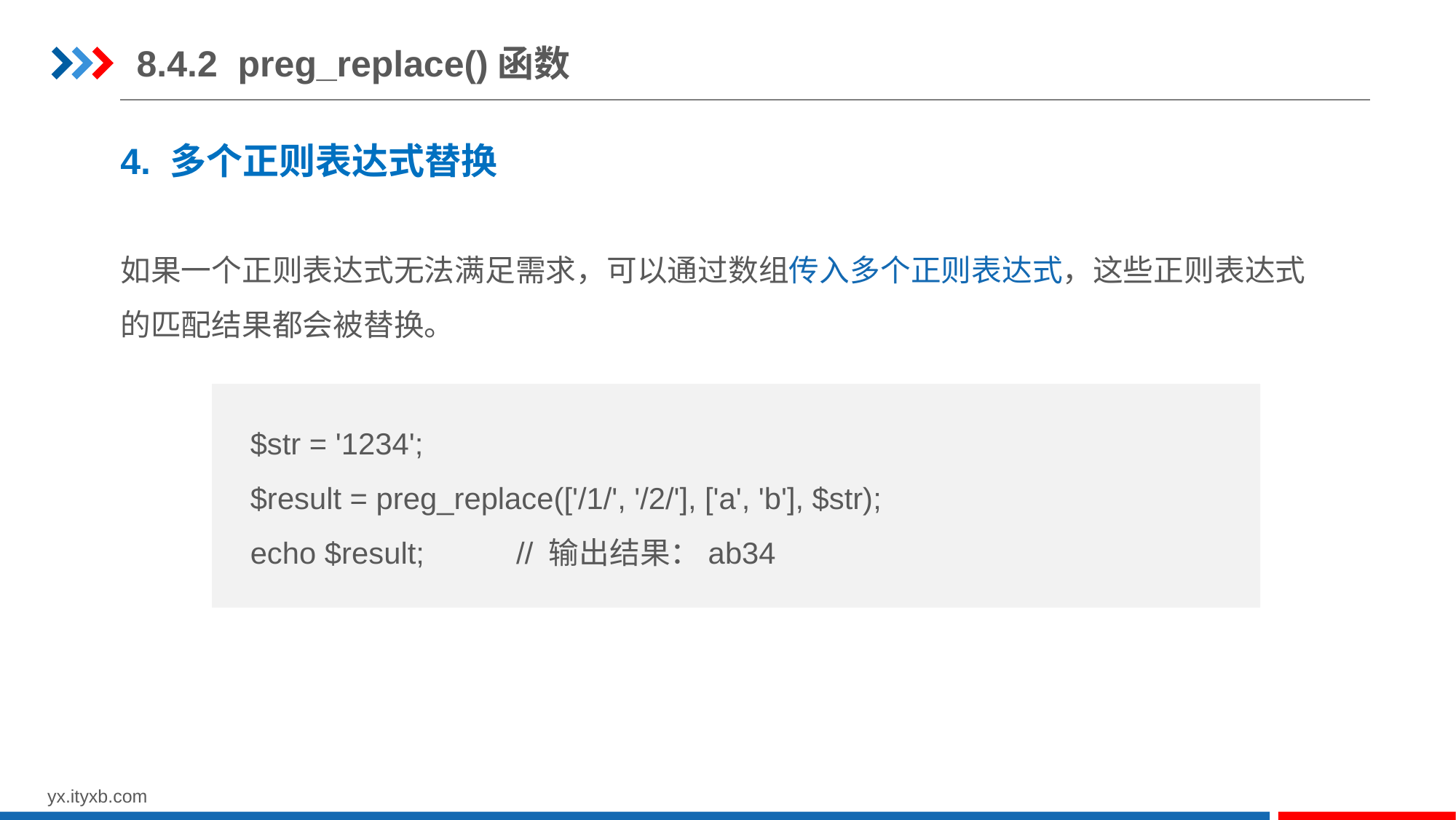

8.4.2  preg_replace()函数
4. 多个正则表达式替换
如果一个正则表达式无法满足需求，可以通过数组传入多个正则表达式，这些正则表达式的匹配结果都会被替换。

$str = '1234';
$result = preg_replace(['/1/', '/2/'], ['a', 'b'], $str);
echo $result;           // 输出结果：ab34